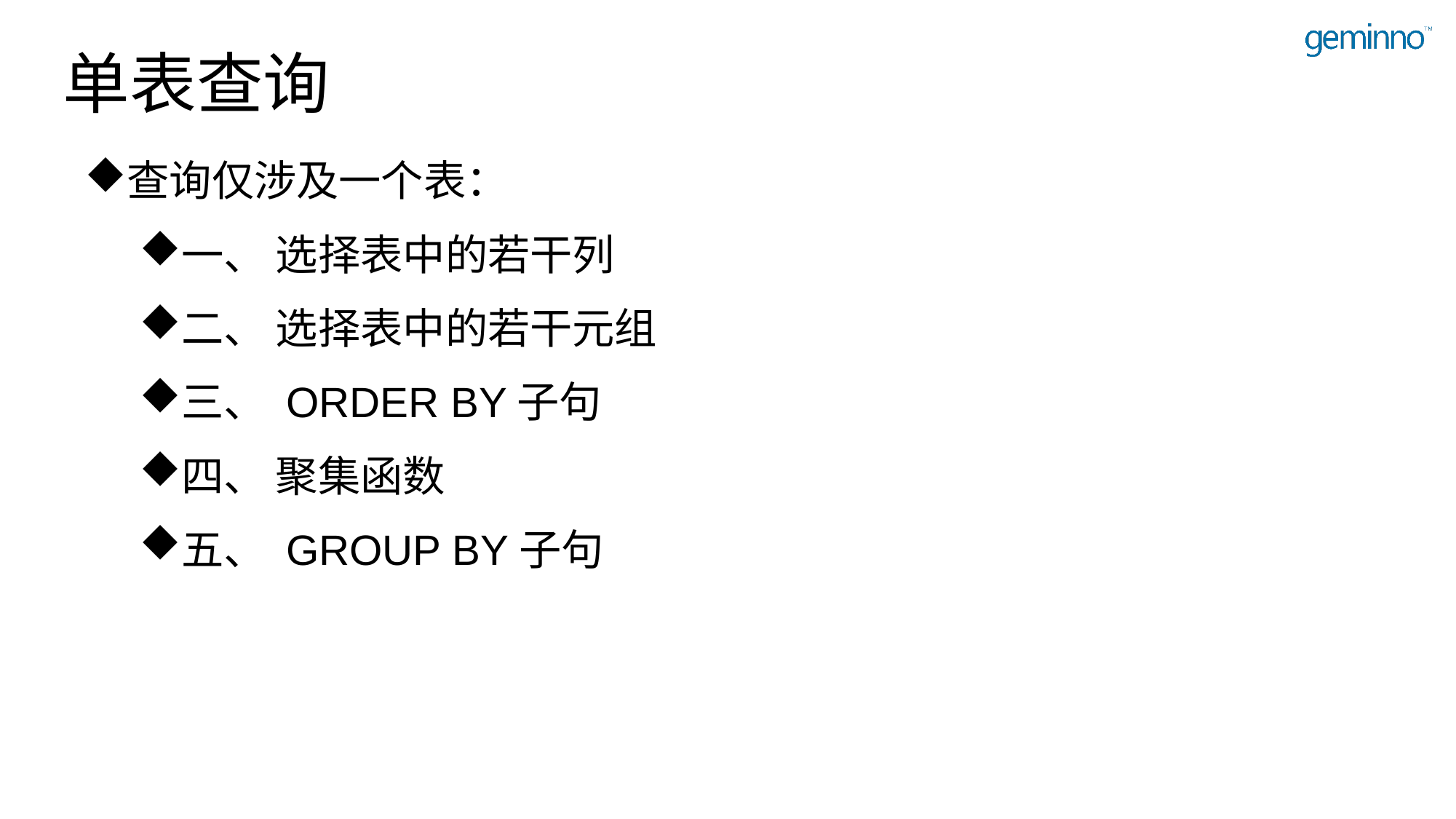

# 单表查询
查询仅涉及一个表：
一、 选择表中的若干列
二、 选择表中的若干元组
三、 ORDER BY子句
四、 聚集函数
五、 GROUP BY子句